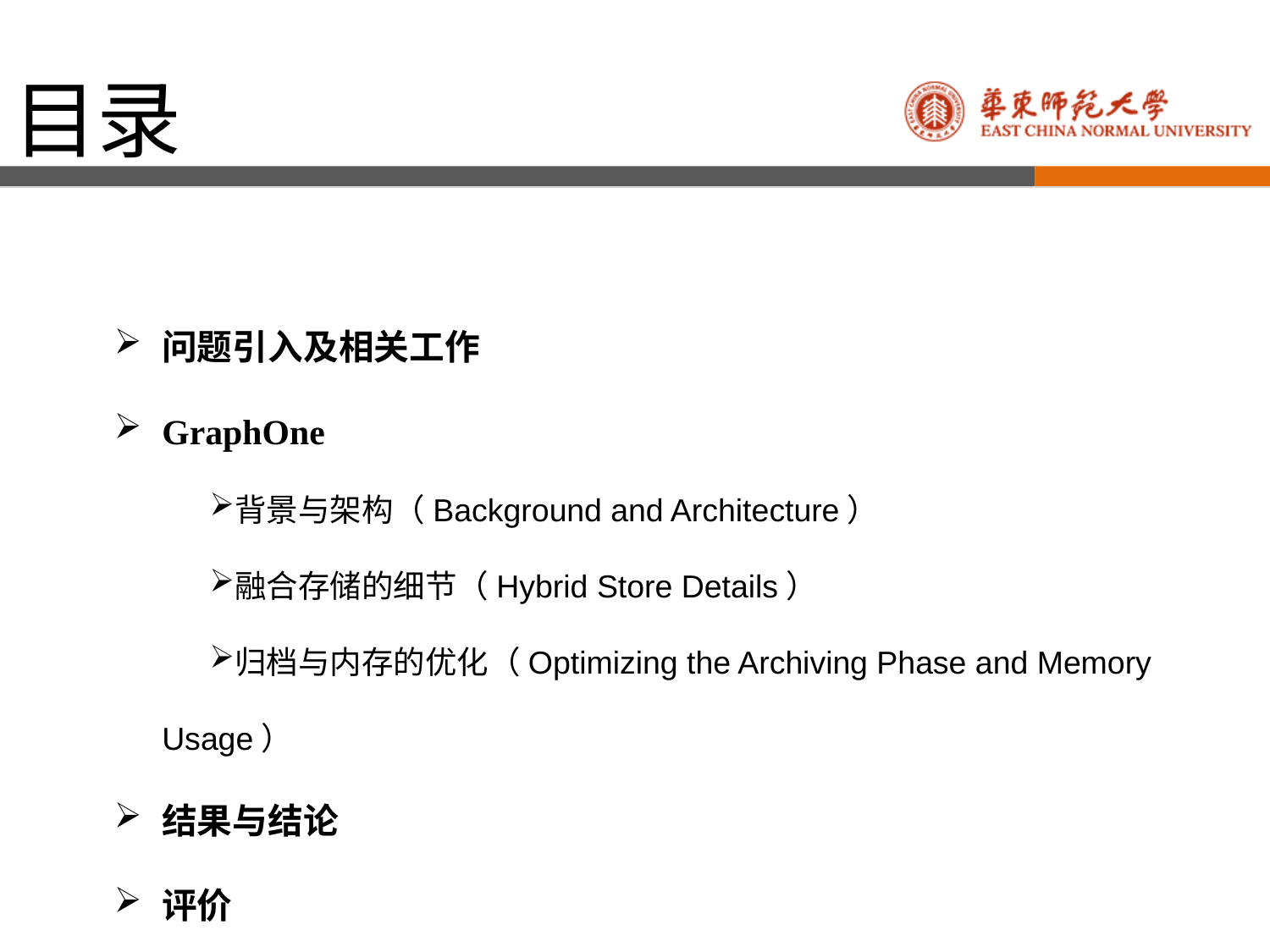

目录
问题引入及相关工作
GraphOne
背景与架构（Background and Architecture）
融合存储的细节（Hybrid Store Details）
归档与内存的优化（Optimizing the Archiving Phase and Memory Usage）
结果与结论
评价